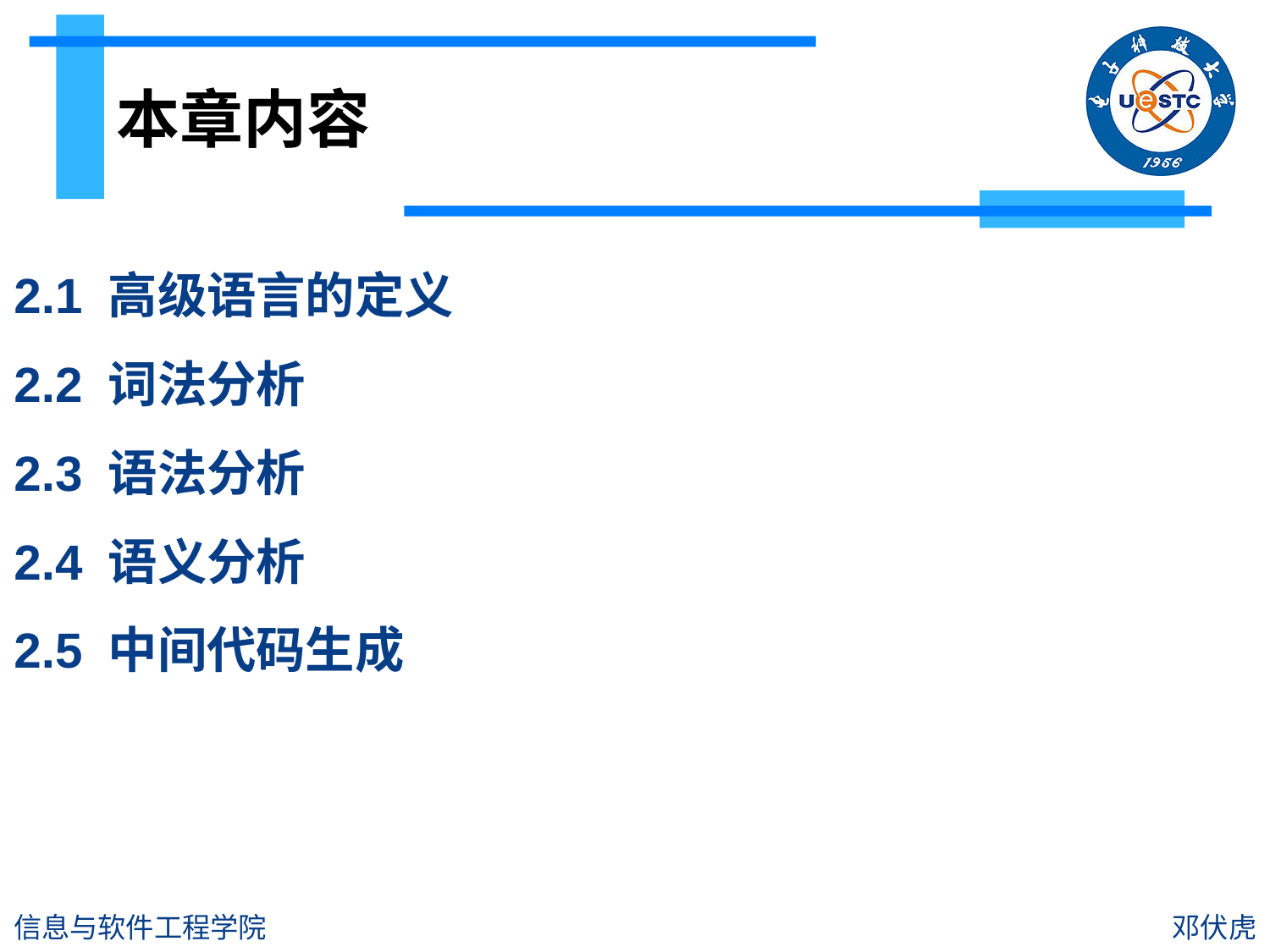

# 本章内容
2.1 高级语言的定义
2.2 词法分析
2.3 语法分析
2.4 语义分析
2.5 中间代码生成
3
信息与软件工程学院
邓伏虎